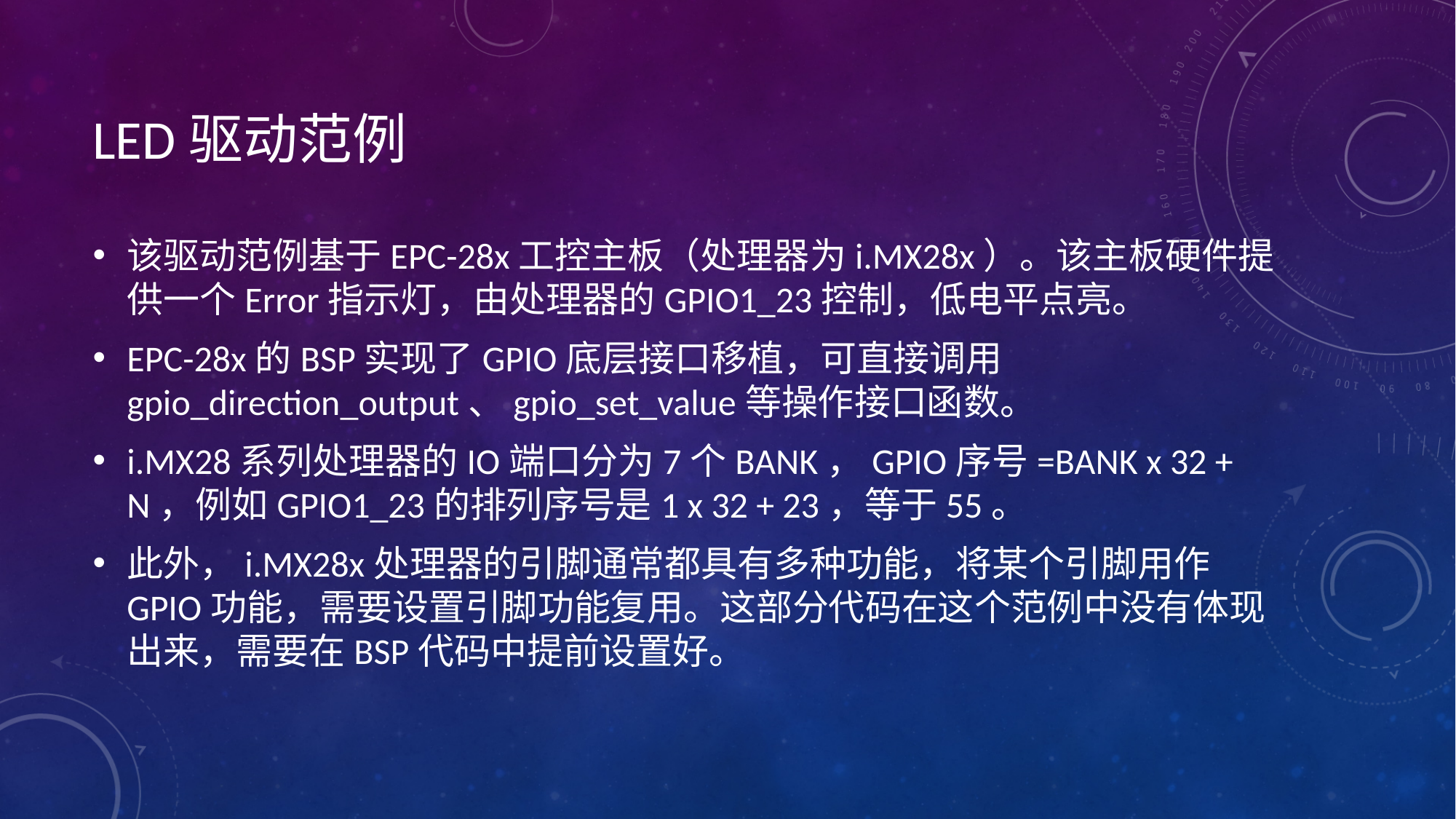

# LED驱动范例
该驱动范例基于EPC-28x工控主板（处理器为i.MX28x）。该主板硬件提供一个Error指示灯，由处理器的GPIO1_23控制，低电平点亮。
EPC-28x的BSP实现了GPIO底层接口移植，可直接调用gpio_direction_output、gpio_set_value等操作接口函数。
i.MX28系列处理器的IO端口分为7个BANK，GPIO序号=BANK x 32 + N，例如GPIO1_23的排列序号是1 x 32 + 23，等于55。
此外，i.MX28x处理器的引脚通常都具有多种功能，将某个引脚用作GPIO功能，需要设置引脚功能复用。这部分代码在这个范例中没有体现出来，需要在BSP代码中提前设置好。